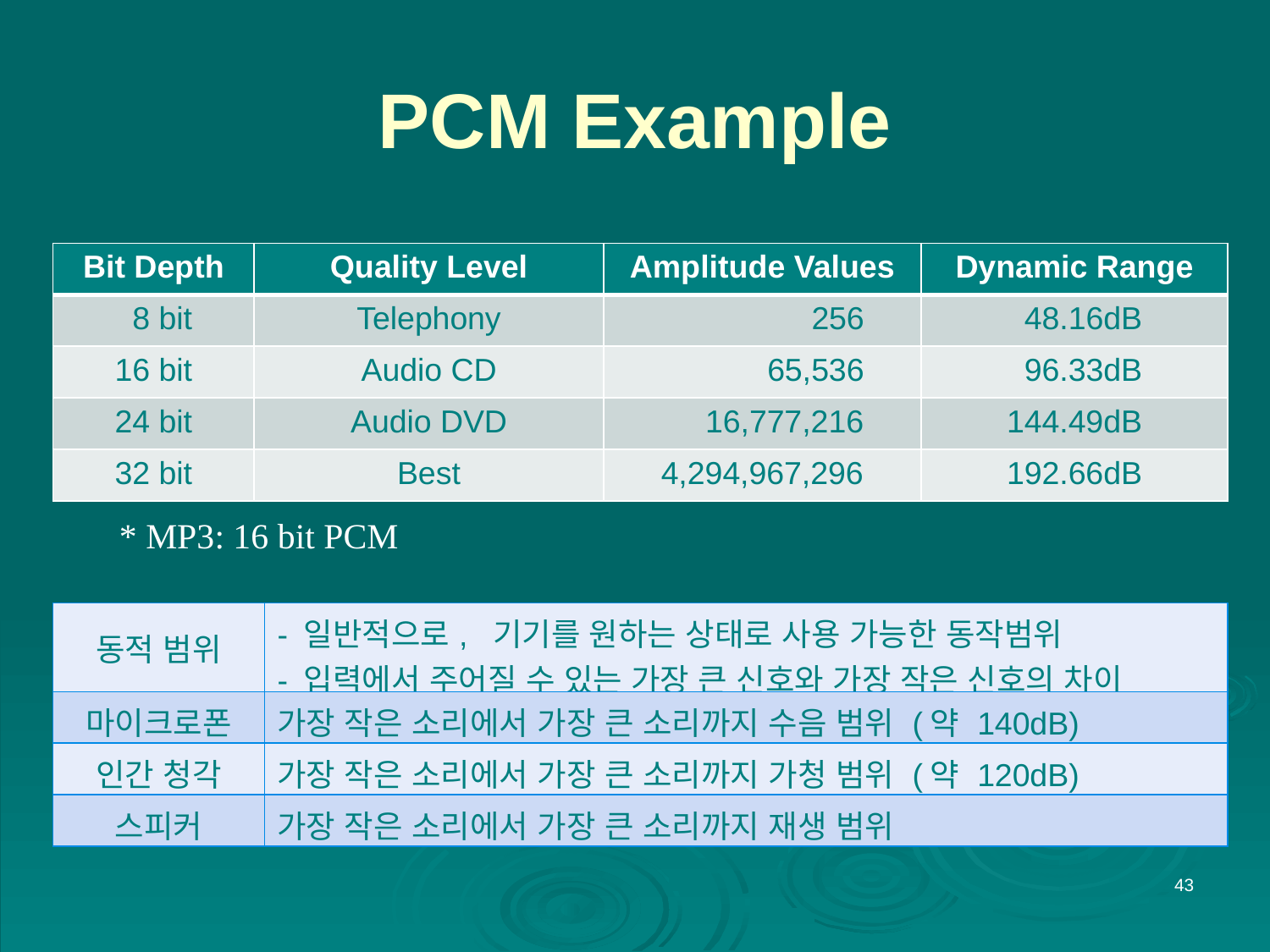

# PCM Example
| Bit Depth | Quality Level | Amplitude Values | Dynamic Range |
| --- | --- | --- | --- |
| 8 bit | Telephony | 256 | 48.16dB |
| 16 bit | Audio CD | 65,536 | 96.33dB |
| 24 bit | Audio DVD | 16,777,216 | 144.49dB |
| 32 bit | Best | 4,294,967,296 | 192.66dB |
* MP3: 16 bit PCM
| 동적 범위 | - 일반적으로, 기기를 원하는 상태로 사용 가능한 동작범위 - 입력에서 주어질 수 있는 가장 큰 신호와 가장 작은 신호의 차이 |
| --- | --- |
| 마이크로폰 | 가장 작은 소리에서 가장 큰 소리까지 수음 범위 (약 140dB) |
| 인간 청각 | 가장 작은 소리에서 가장 큰 소리까지 가청 범위 (약 120dB) |
| 스피커 | 가장 작은 소리에서 가장 큰 소리까지 재생 범위 |
43